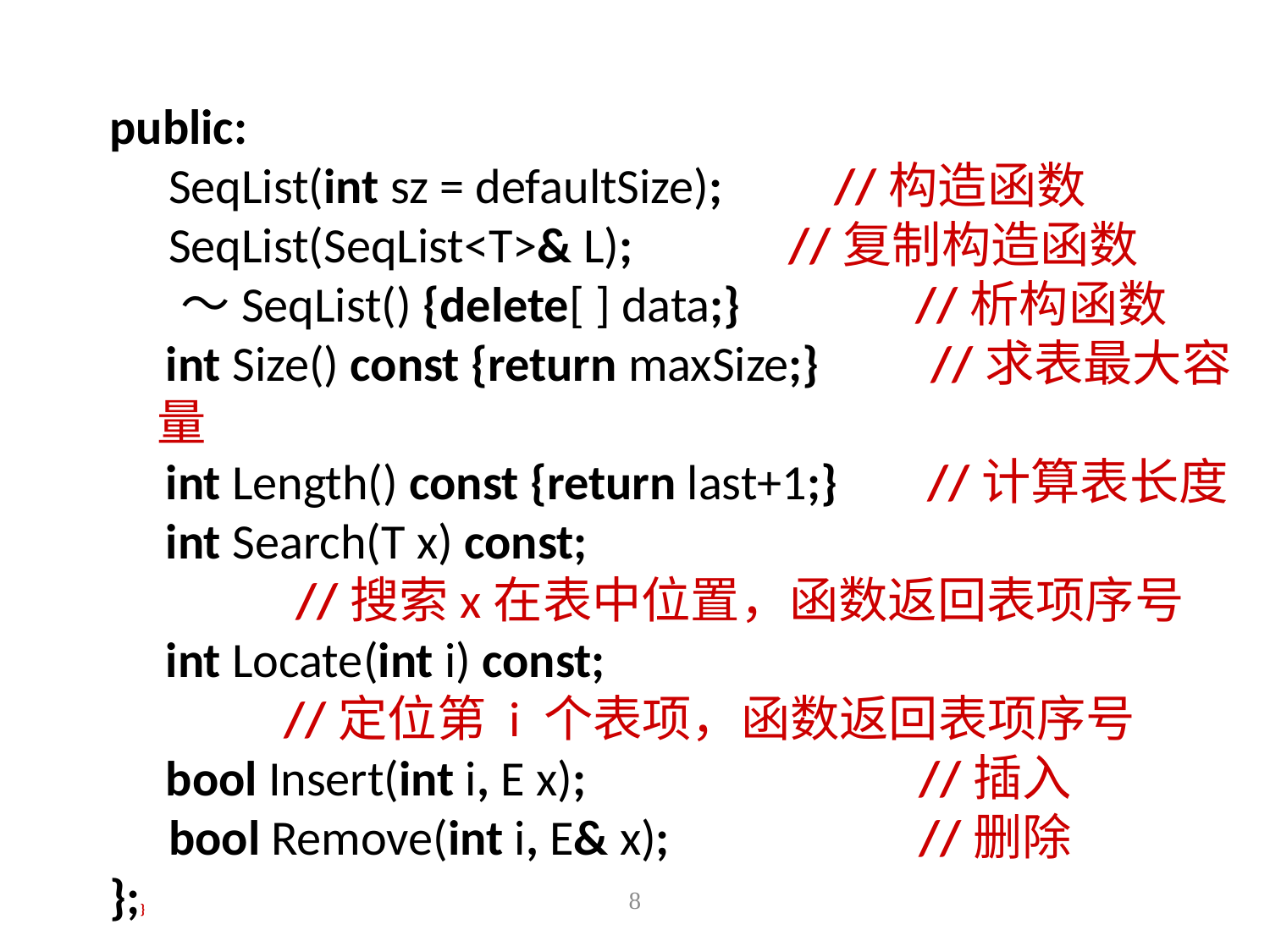

public:
	 SeqList(int sz = defaultSize);          //构造函数
	 SeqList(SeqList<T>& L);	           //复制构造函数
	 ～SeqList() {delete[ ] data;}	           //析构函数
     int Size() const {return maxSize;}	 //求表最大容量
     int Length() const {return last+1;}        //计算表长度
     int Search(T x) const;
		 //搜索x在表中位置，函数返回表项序号
     int Locate(int i) const;
		//定位第 i 个表项，函数返回表项序号
     bool Insert(int i, E x);			//插入
  	 bool Remove(int i, E& x);		//删除
};}
8